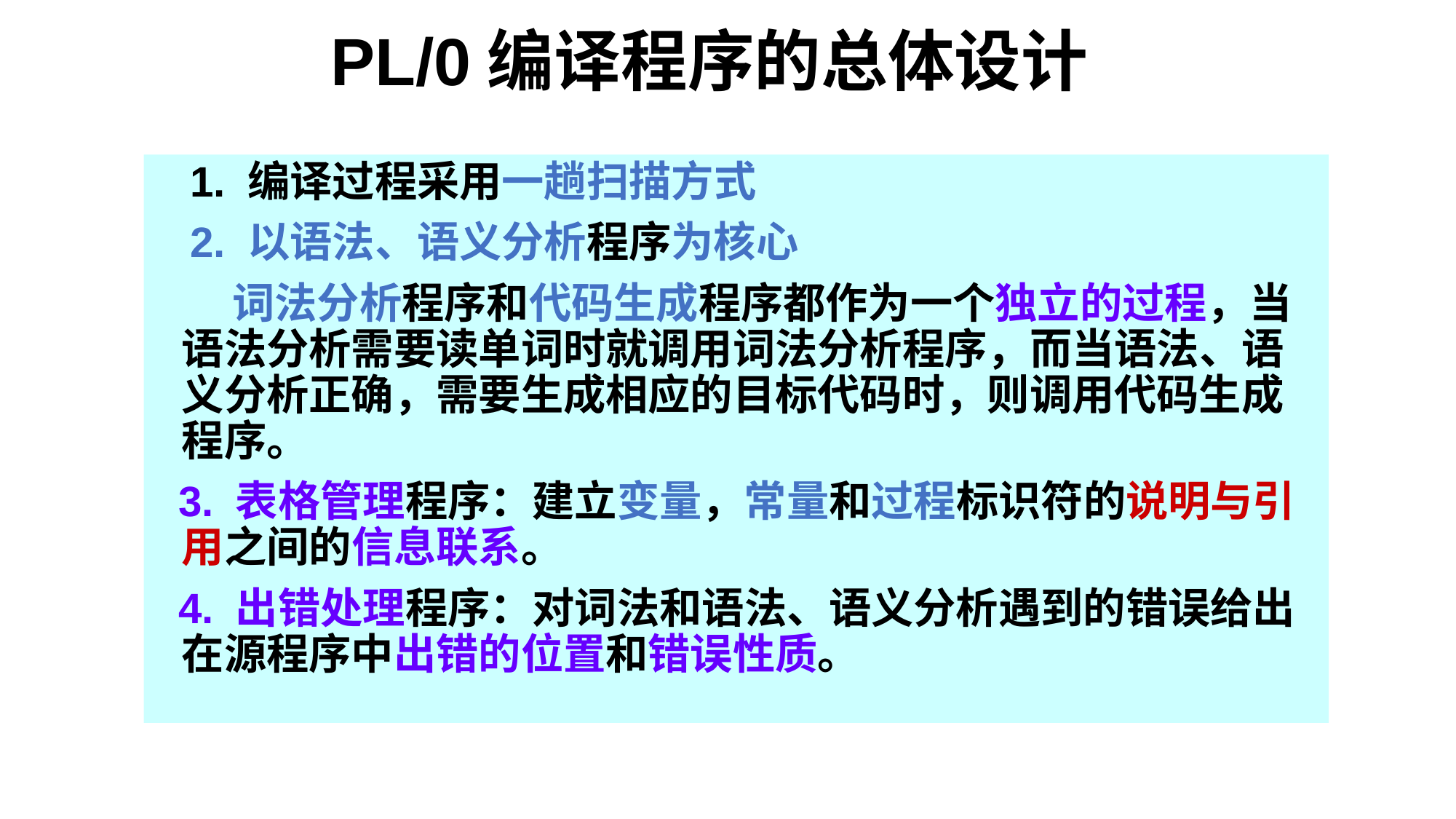

# PL/0编译程序的总体设计
   1. 编译过程采用一趟扫描方式
   2. 以语法、语义分析程序为核心
       词法分析程序和代码生成程序都作为一个独立的过程，当语法分析需要读单词时就调用词法分析程序，而当语法、语义分析正确，需要生成相应的目标代码时，则调用代码生成程序。
  3. 表格管理程序：建立变量，常量和过程标识符的说明与引用之间的信息联系。
  4. 出错处理程序：对词法和语法、语义分析遇到的错误给出在源程序中出错的位置和错误性质。